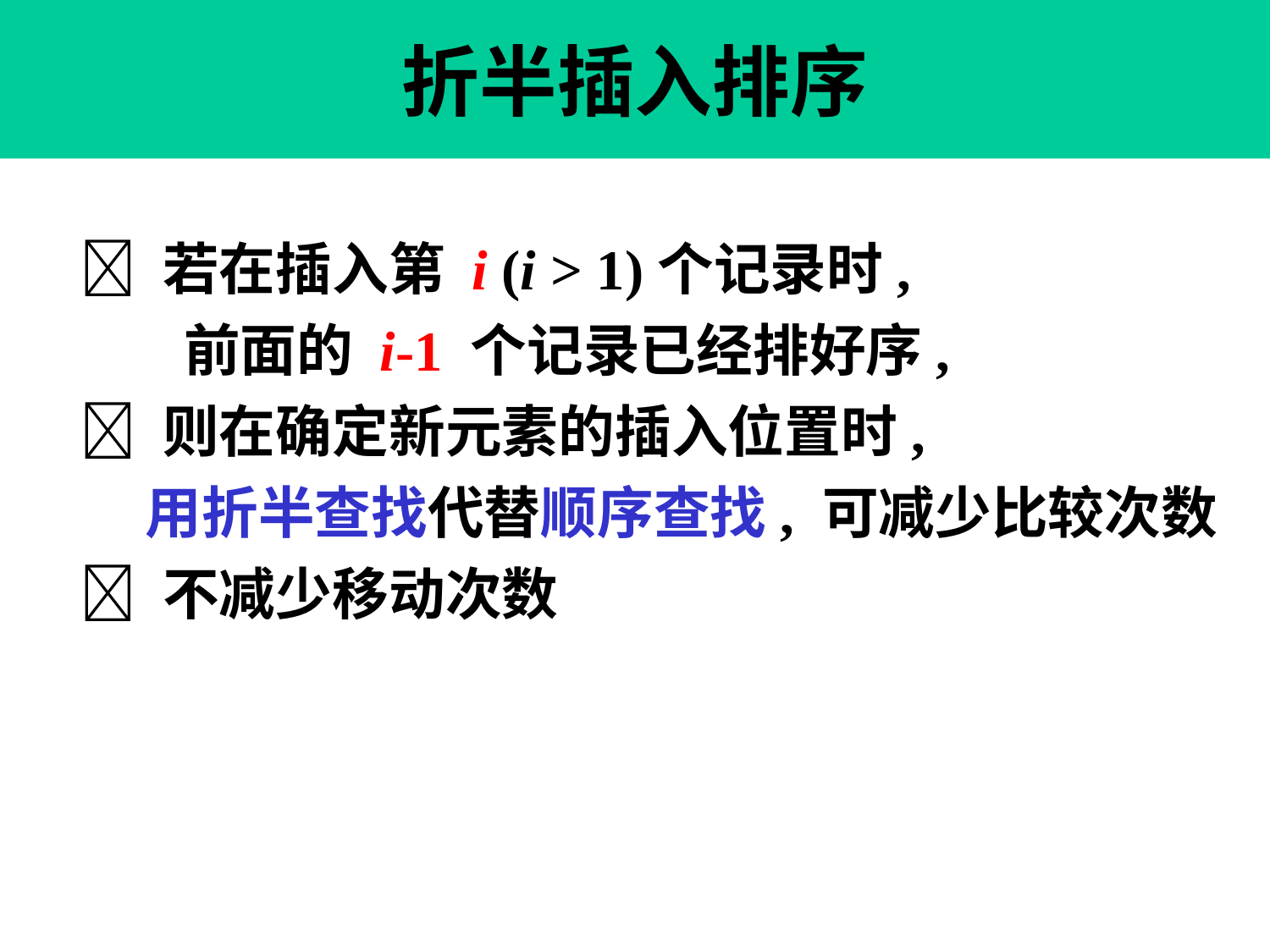

第 38 页
# 折半插入排序
• 若在插入第 i (i > 1)个记录时,
       前面的 i-1 个记录已经排好序,
• 则在确定新元素的插入位置时,
    用折半查找代替顺序查找, 可减少比较次数
• 不减少移动次数